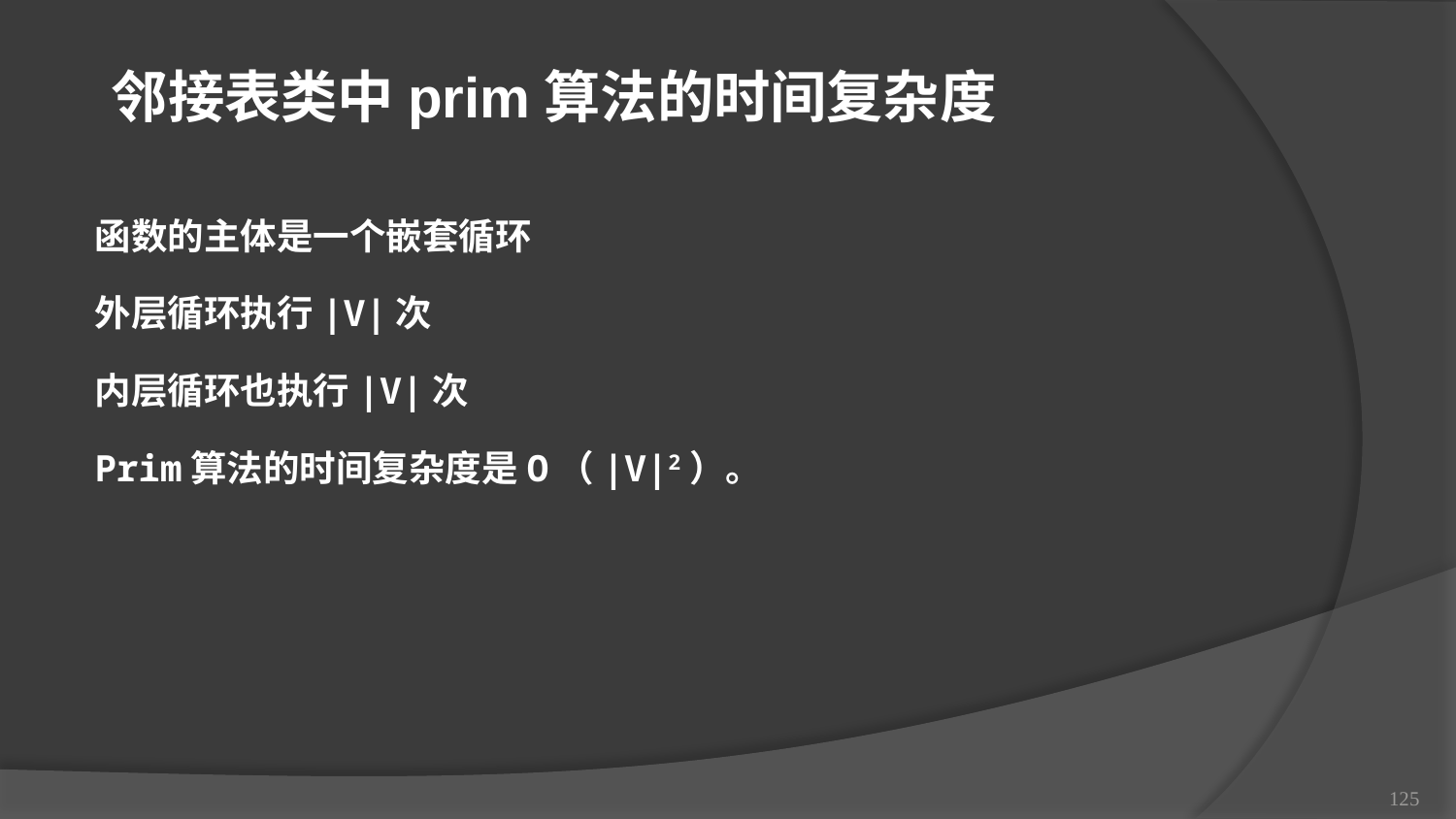

邻接表类中prim算法的时间复杂度
函数的主体是一个嵌套循环
外层循环执行|V|次
内层循环也执行|V|次
Prim算法的时间复杂度是O（|V|2）。
125